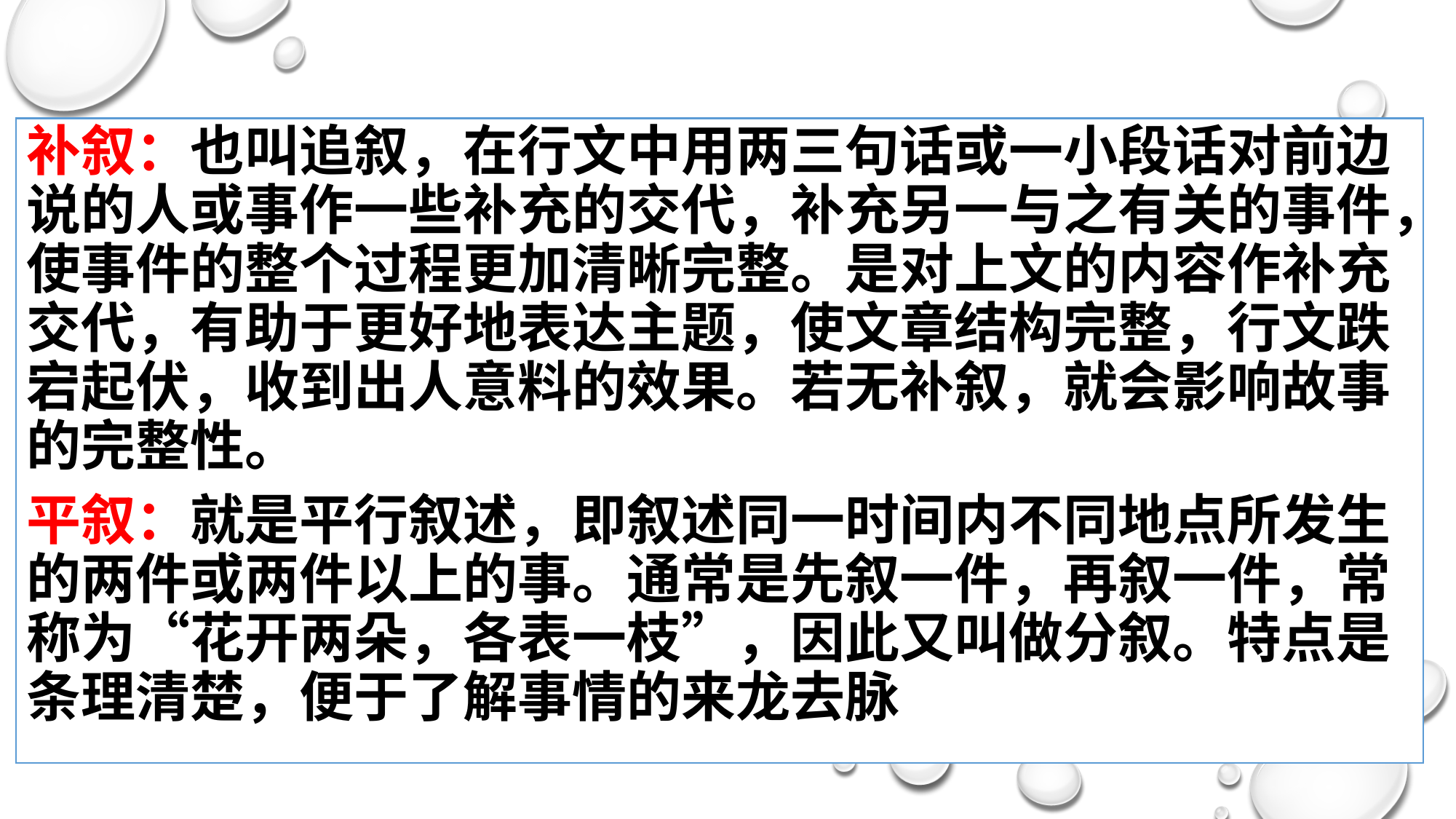

补叙：也叫追叙，在行文中用两三句话或一小段话对前边说的人或事作一些补充的交代，补充另一与之有关的事件，使事件的整个过程更加清晰完整。是对上文的内容作补充交代，有助于更好地表达主题，使文章结构完整，行文跌宕起伏，收到出人意料的效果。若无补叙，就会影响故事的完整性。
平叙：就是平行叙述，即叙述同一时间内不同地点所发生的两件或两件以上的事。通常是先叙一件，再叙一件，常称为“花开两朵，各表一枝”，因此又叫做分叙。特点是条理清楚，便于了解事情的来龙去脉